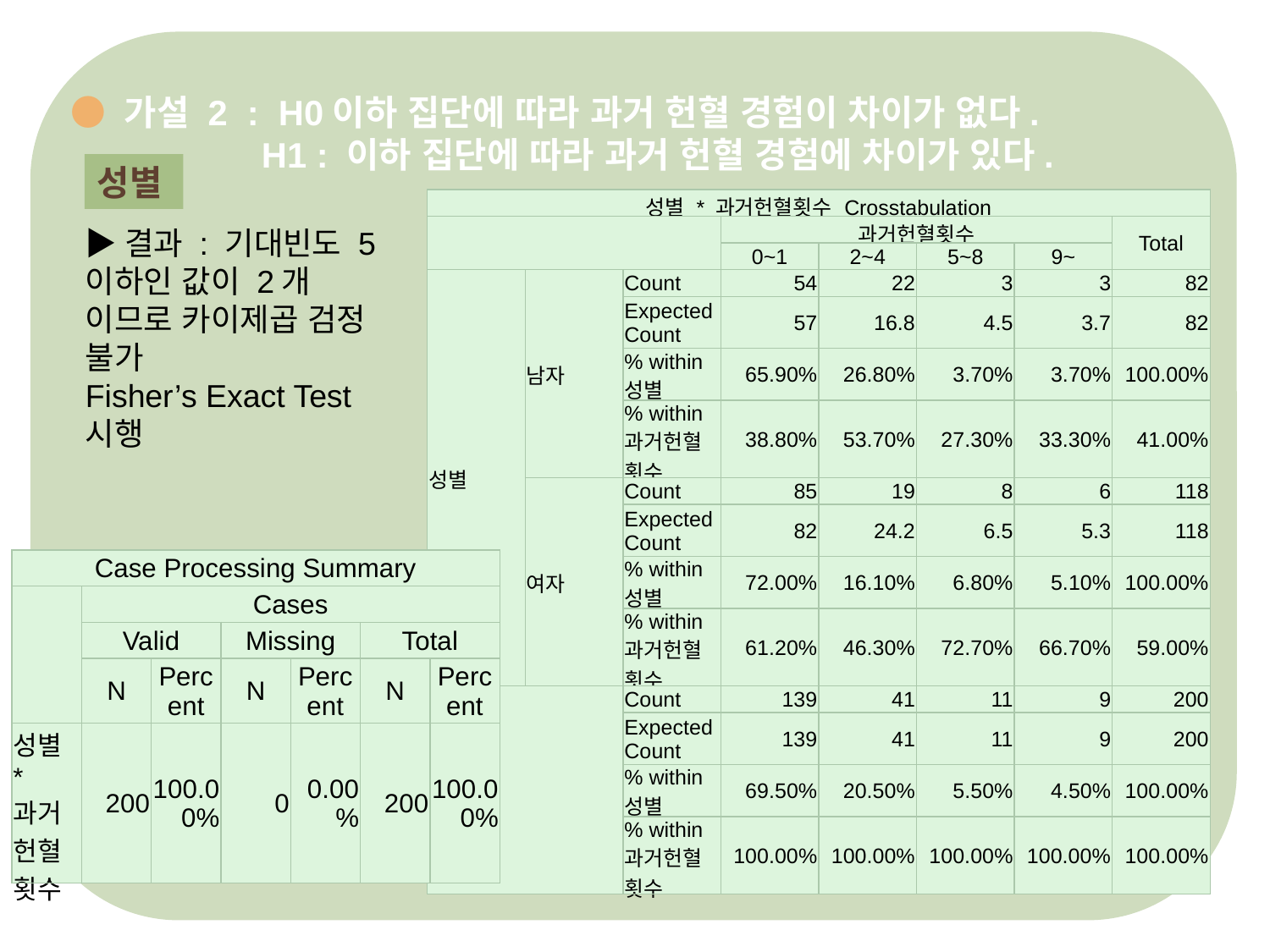

● 가설 2  :  H0이하 집단에 따라 과거 헌혈 경험이 차이가 없다.
	         H1 : 이하 집단에 따라 과거 헌혈 경험에 차이가 있다.
성별
| 성별 \* 과거헌혈횟수 Crosstabulation |  |  |  |  |  |  |  |
| --- | --- | --- | --- | --- | --- | --- | --- |
|  |  |  | 과거헌혈횟수 |  |  |  | Total |
|  |  |  | 0~1 | 2~4 | 5~8 | 9~ |  |
| 성별 | 남자 | Count | 54 | 22 | 3 | 3 | 82 |
|  |  | Expected Count | 57 | 16.8 | 4.5 | 3.7 | 82 |
|  |  | % within 성별 | 65.90% | 26.80% | 3.70% | 3.70% | 100.00% |
|  |  | % within 과거헌혈횟수 | 38.80% | 53.70% | 27.30% | 33.30% | 41.00% |
|  | 여자 | Count | 85 | 19 | 8 | 6 | 118 |
|  |  | Expected Count | 82 | 24.2 | 6.5 | 5.3 | 118 |
|  |  | % within 성별 | 72.00% | 16.10% | 6.80% | 5.10% | 100.00% |
|  |  | % within 과거헌혈횟수 | 61.20% | 46.30% | 72.70% | 66.70% | 59.00% |
| Total |  | Count | 139 | 41 | 11 | 9 | 200 |
|  |  | Expected Count | 139 | 41 | 11 | 9 | 200 |
|  |  | % within 성별 | 69.50% | 20.50% | 5.50% | 4.50% | 100.00% |
|  |  | % within 과거헌혈횟수 | 100.00% | 100.00% | 100.00% | 100.00% | 100.00% |

▶결과 : 기대빈도 5이하인 값이 2개 이므로 카이제곱 검정 불가
Fisher’s Exact Test 시행

| Case Processing Summary |  |  |  |  |  |  |
| --- | --- | --- | --- | --- | --- | --- |
|  | Cases |  |  |  |  |  |
|  | Valid |  | Missing |  | Total |  |
|  | N | Percent | N | Percent | N | Percent |
| 성별 \* 과거헌혈횟수 | 200 | 100.00% | 0 | 0.00% | 200 | 100.00% |